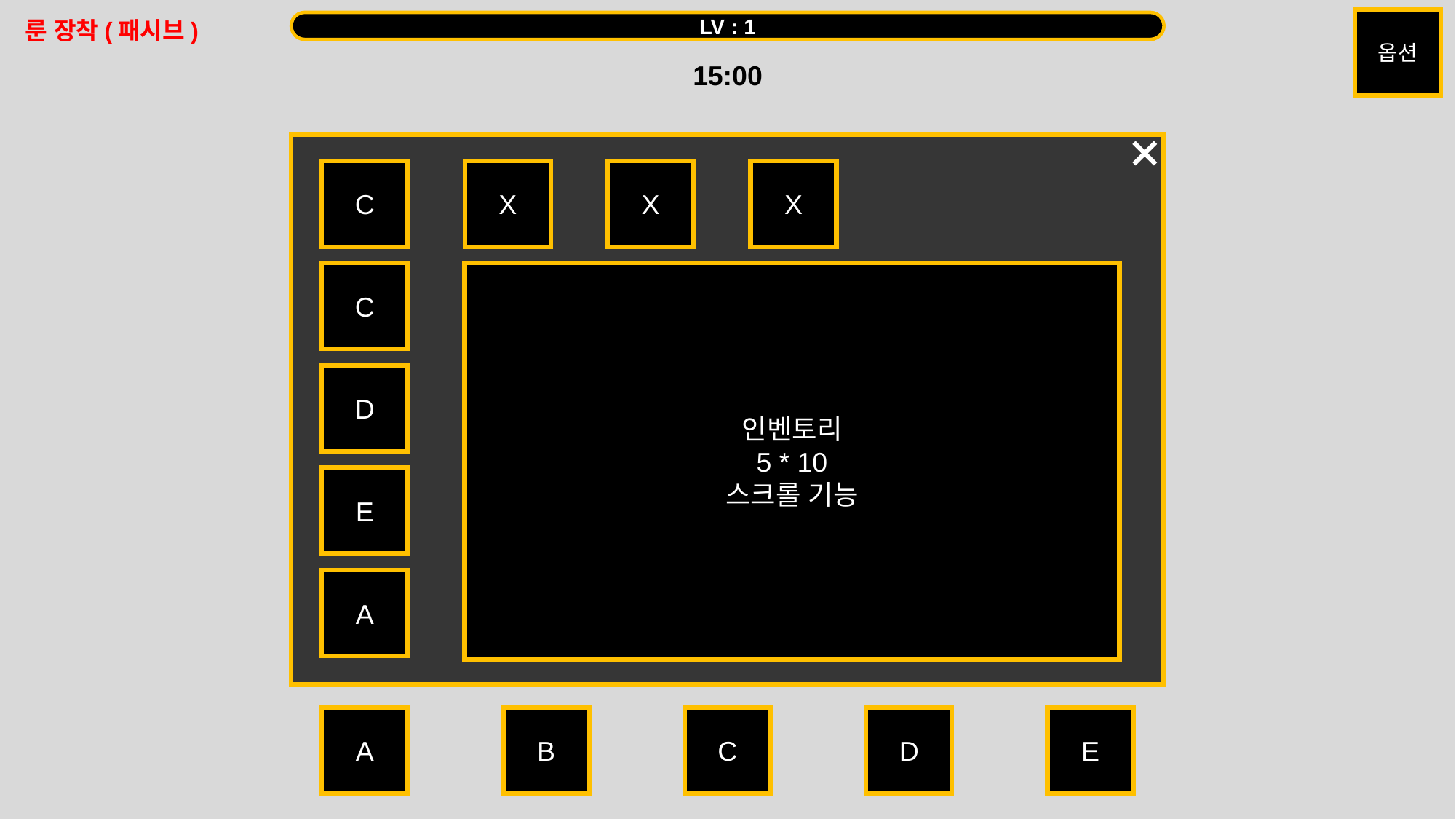

옵션
룬 장착(패시브)
LV : 1
15:00

C
X
X
X
C
인벤토리
5 * 10
스크롤 기능
Tower
D
E
A
A
B
C
D
E